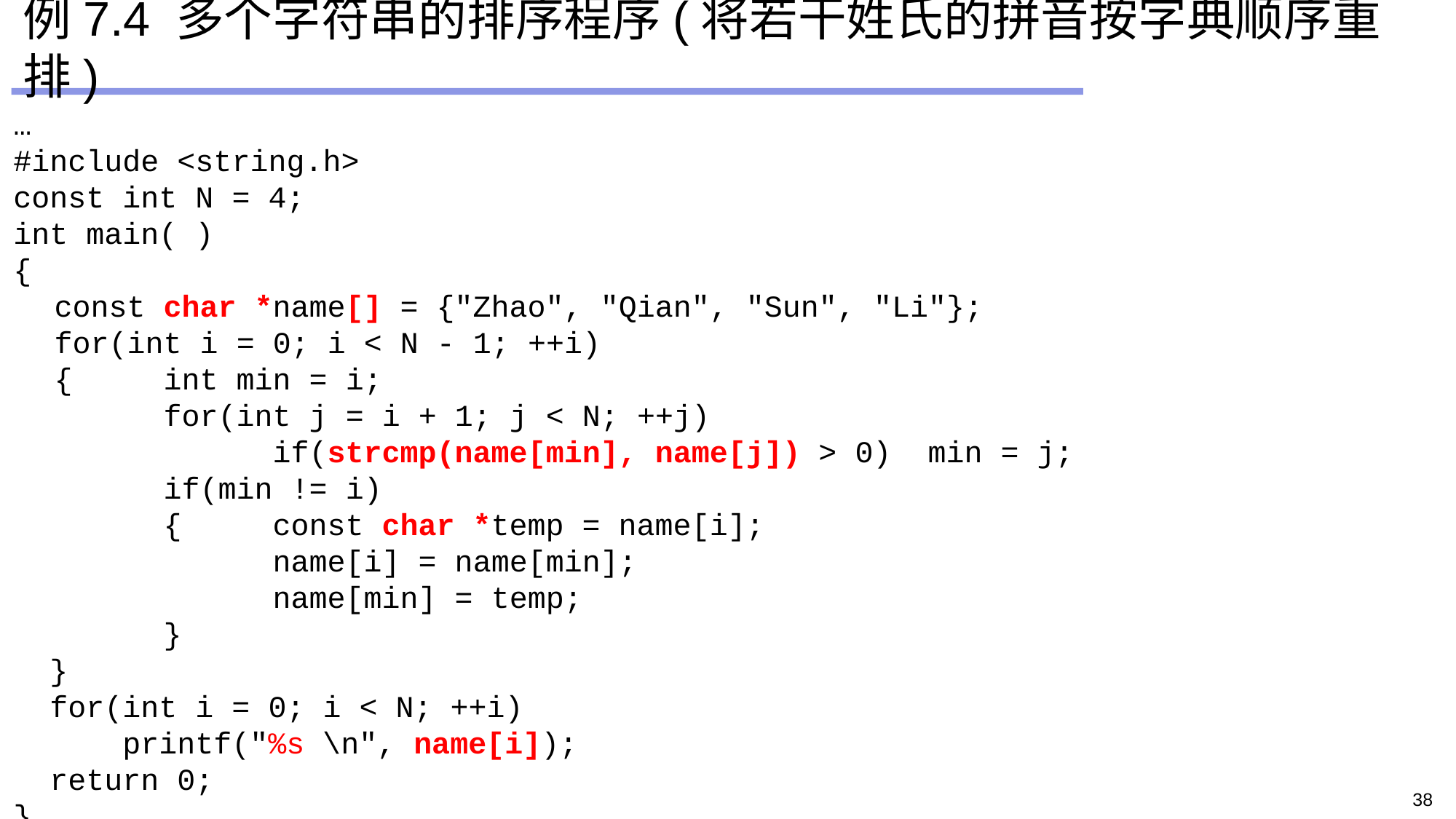

# 例7.4 多个字符串的排序程序(将若干姓氏的拼音按字典顺序重排)
…
#include <string.h>
const int N = 4;
int main( )
{
	const char *name[] = {"Zhao", "Qian", "Sun", "Li"};
	for(int i = 0; i < N - 1; ++i)
	{	int min = i;
		for(int j = i + 1; j < N; ++j)
			if(strcmp(name[min], name[j]) > 0)	min = j;
		if(min != i)
		{	const char *temp = name[i];
			name[i] = name[min];
			name[min] = temp;
		}
  }
  for(int i = 0; i < N; ++i)
  	printf("%s \n", name[i]);
  return 0;
}
38